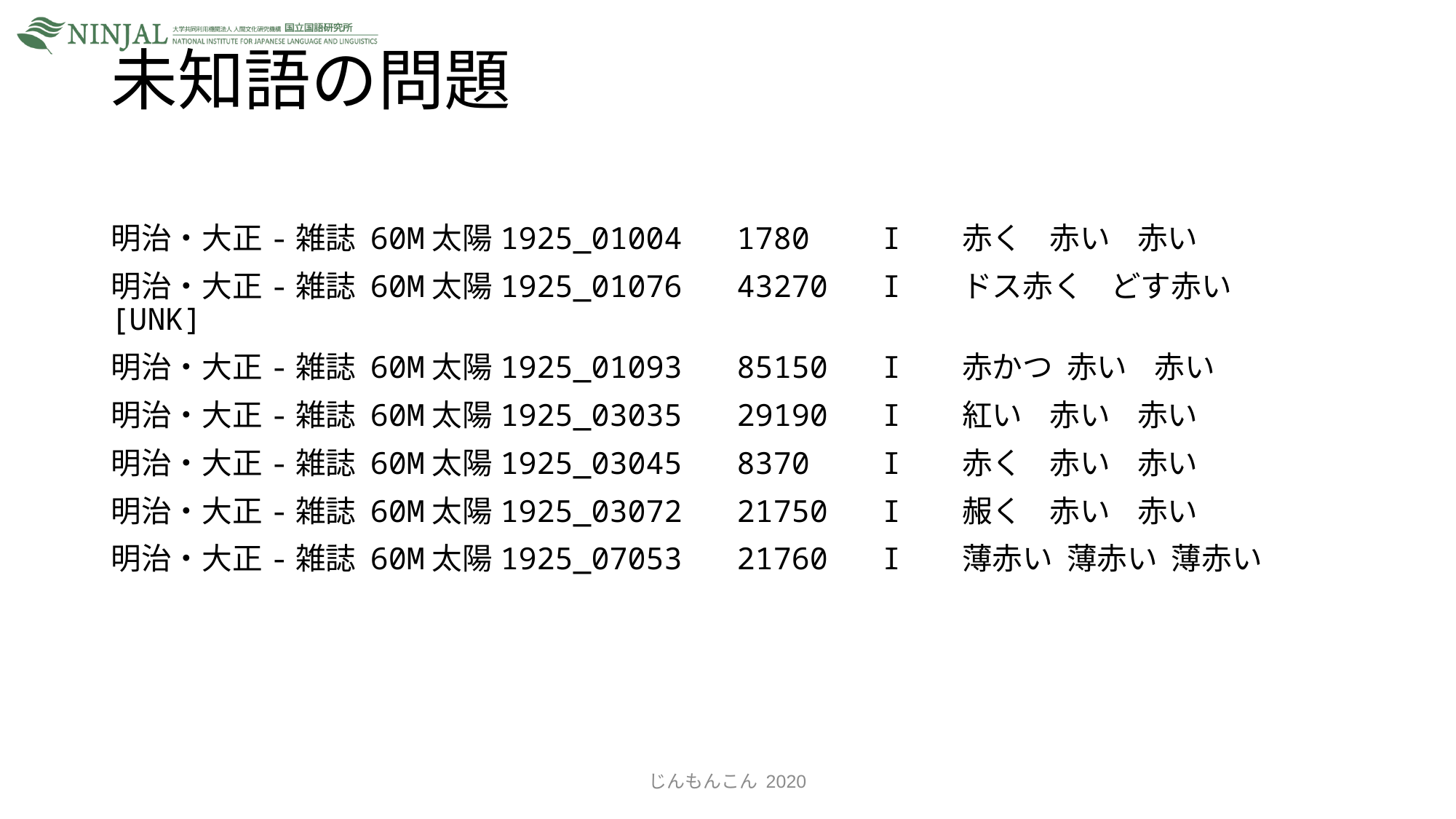

# 未知語の問題
明治・大正-雑誌 60M太陽1925_01004   1780    I   赤く    赤い    赤い
明治・大正-雑誌 60M太陽1925_01076   43270   I   ドス赤く    どす赤い    [UNK]
明治・大正-雑誌 60M太陽1925_01093   85150   I   赤かつ  赤い    赤い
明治・大正-雑誌 60M太陽1925_03035   29190   I   紅い    赤い    赤い
明治・大正-雑誌 60M太陽1925_03045   8370    I   赤く    赤い    赤い
明治・大正-雑誌 60M太陽1925_03072   21750   I   赧く    赤い    赤い
明治・大正-雑誌 60M太陽1925_07053   21760   I   薄赤い  薄赤い  薄赤い

じんもんこん 2020